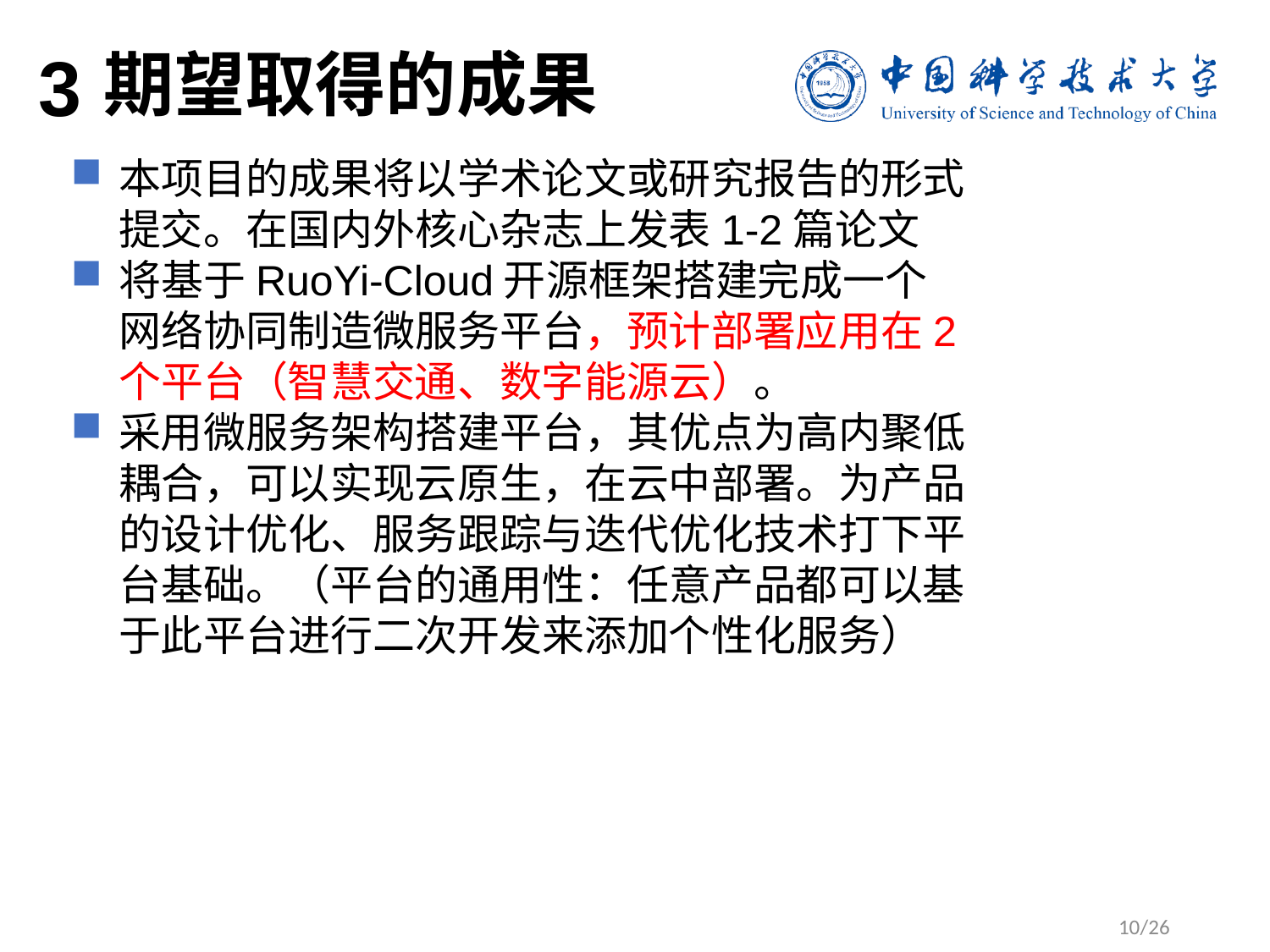

3
期望取得的成果
本项目的成果将以学术论文或研究报告的形式提交。在国内外核心杂志上发表1-2篇论文
将基于RuoYi-Cloud开源框架搭建完成一个网络协同制造微服务平台，预计部署应用在2个平台（智慧交通、数字能源云）。
采用微服务架构搭建平台，其优点为高内聚低耦合，可以实现云原生，在云中部署。为产品的设计优化、服务跟踪与迭代优化技术打下平台基础。（平台的通用性：任意产品都可以基于此平台进行二次开发来添加个性化服务）

10/26